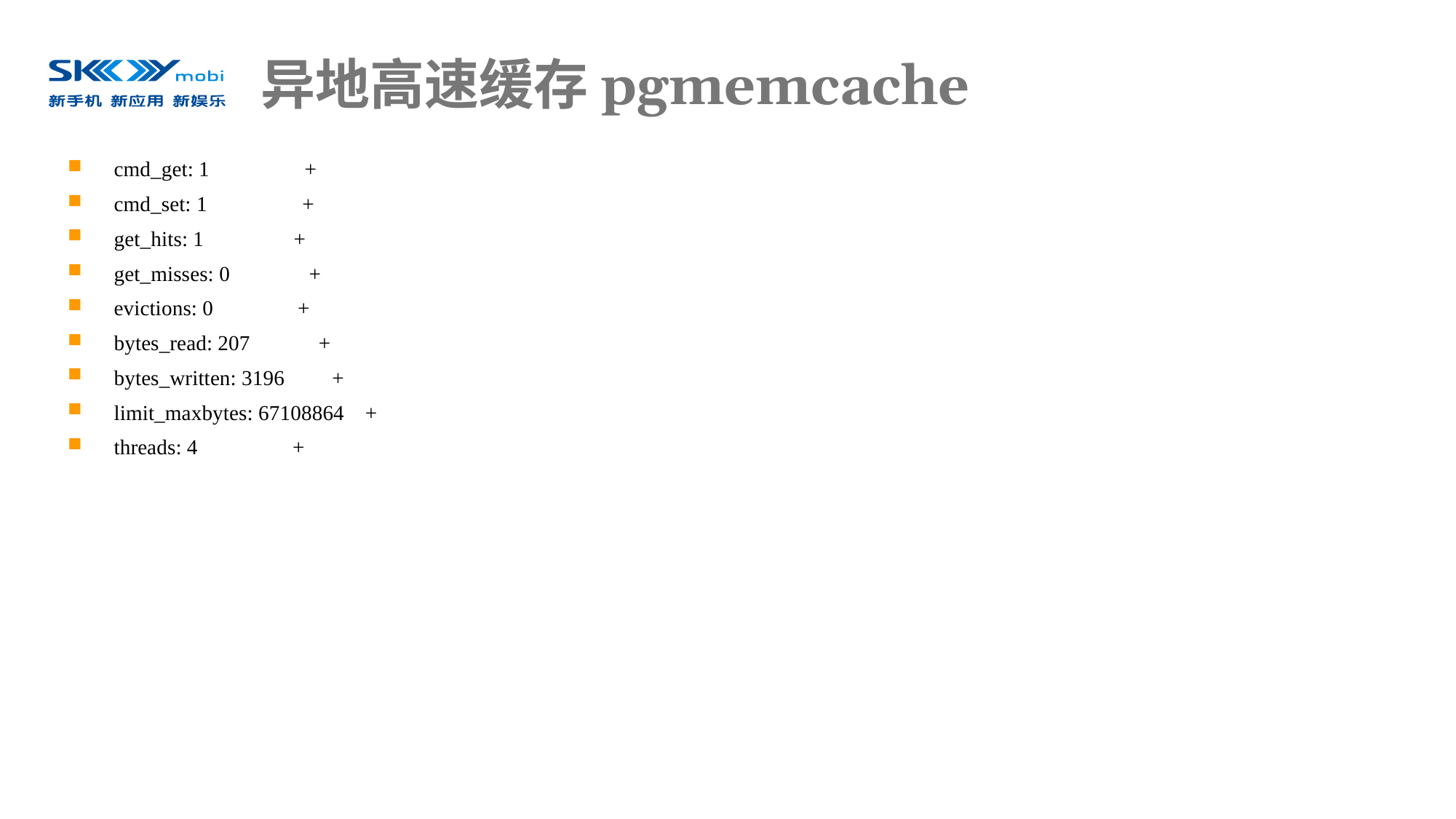

# 异地高速缓存pgmemcache
 cmd_get: 1                  +
 cmd_set: 1                  +
 get_hits: 1                 +
 get_misses: 0               +
 evictions: 0                +
 bytes_read: 207             +
 bytes_written: 3196         +
 limit_maxbytes: 67108864    +
 threads: 4                  +